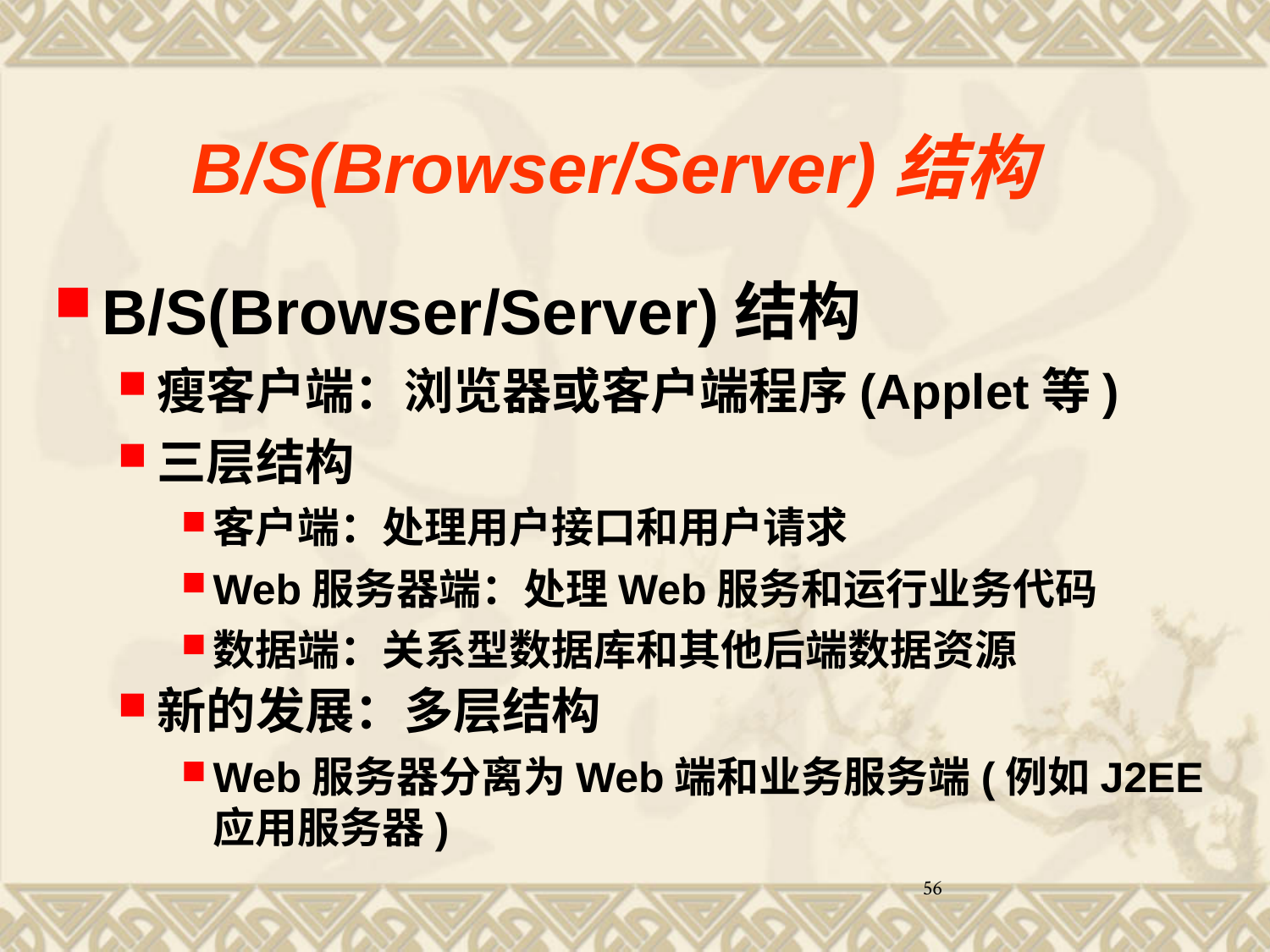

B/S(Browser/Server)结构
B/S(Browser/Server)结构
瘦客户端：浏览器或客户端程序(Applet等)
三层结构
客户端：处理用户接口和用户请求
Web服务器端：处理Web服务和运行业务代码
数据端：关系型数据库和其他后端数据资源
新的发展：多层结构
Web服务器分离为Web端和业务服务端(例如J2EE应用服务器)
56